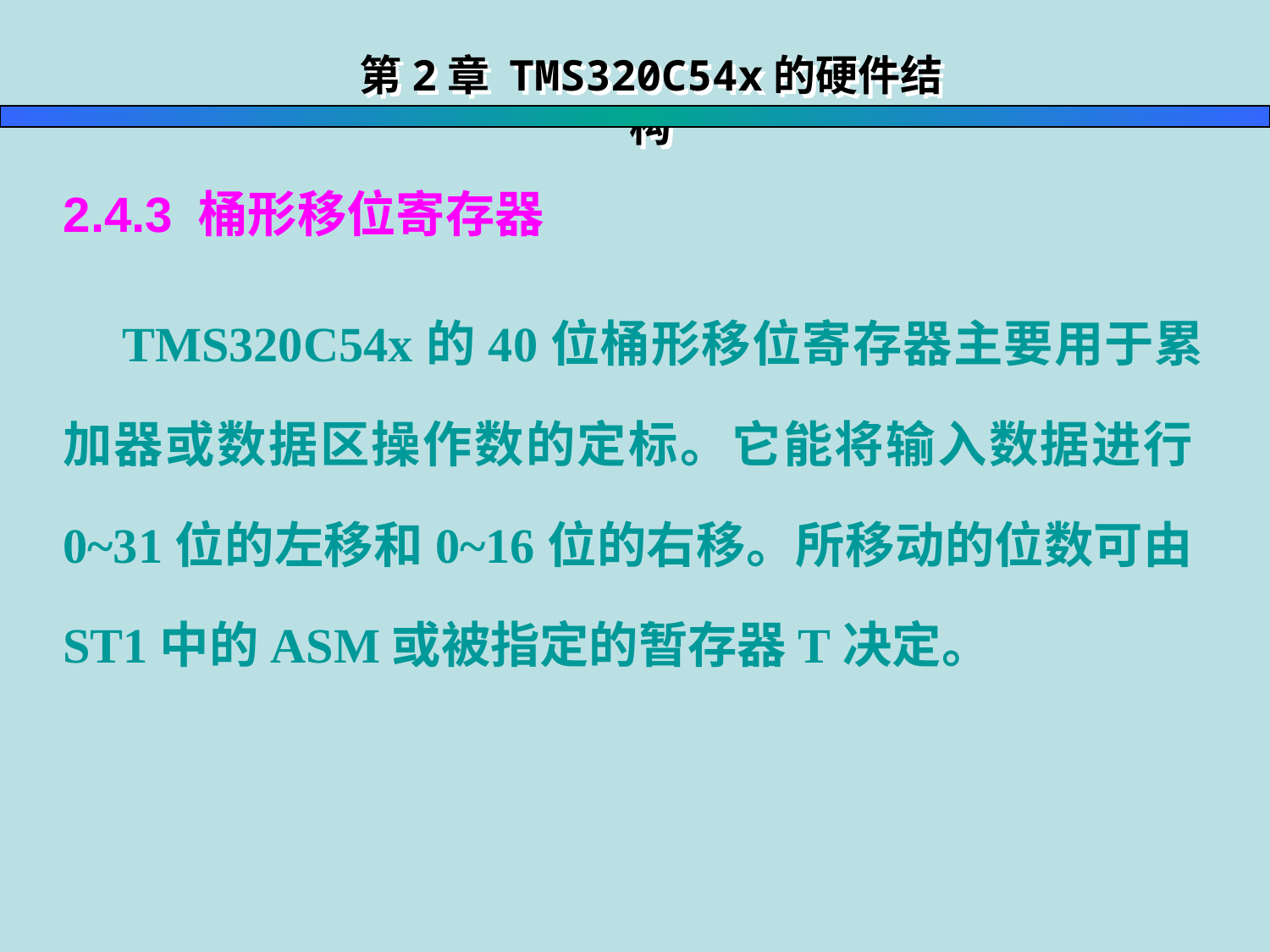

第2章 TMS320C54x的硬件结构

2.4.3 桶形移位寄存器
    TMS320C54x的40位桶形移位寄存器主要用于累加器或数据区操作数的定标。它能将输入数据进行0~31位的左移和0~16位的右移。所移动的位数可由ST1中的ASM或被指定的暂存器T决定。
53